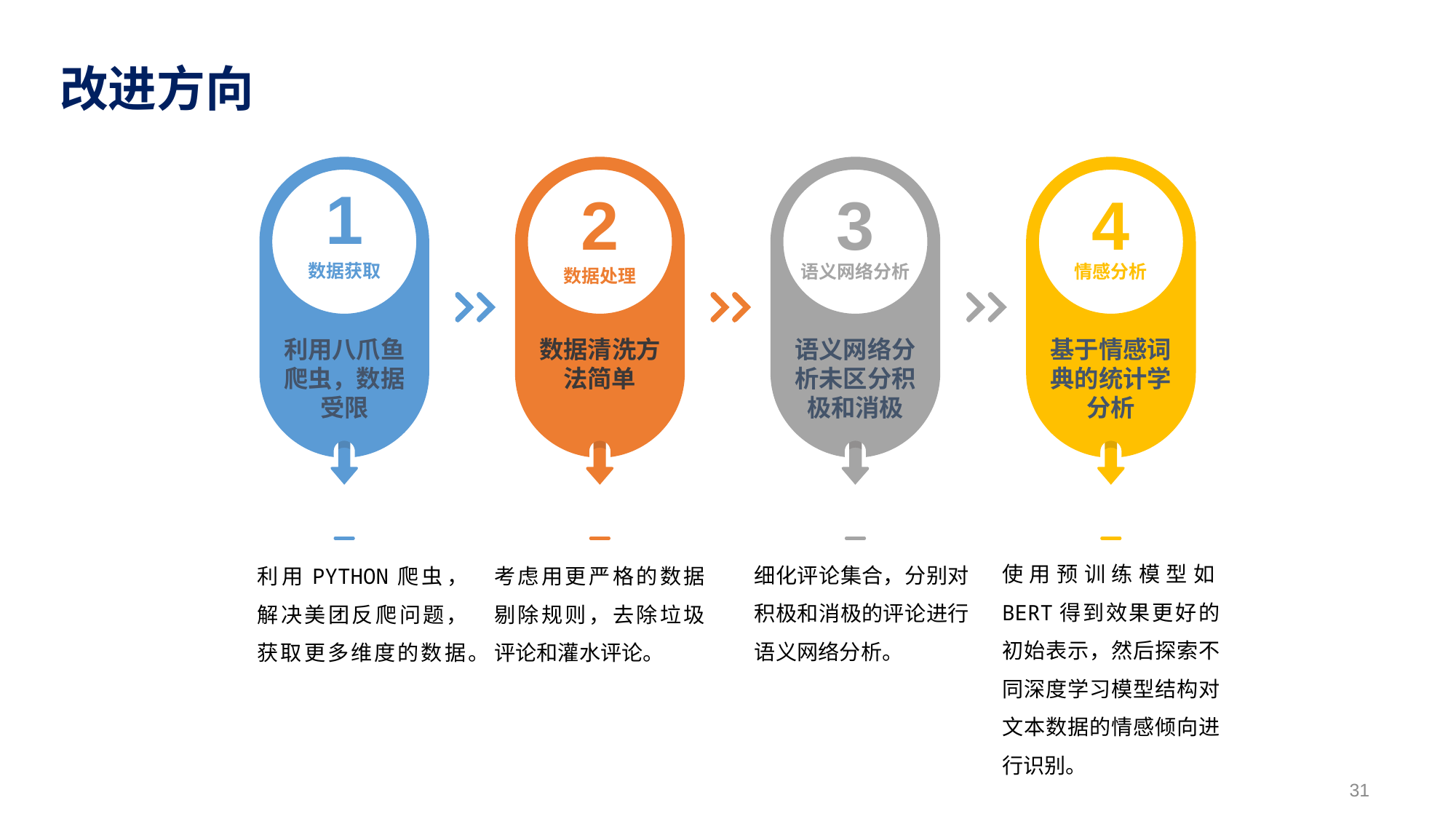

31
改进方向

1
利用八爪鱼爬虫，数据受限
2
数据清洗方法简单
3
语义网络分析
语义网络分析未区分积极和消极
4
情感分析
基于情感词典的统计学分析
数据获取
数据处理

Dummy Title
Dummy Title
Dummy Title
Dummy Title
使用预训练模型如BERT得到效果更好的初始表示，然后探索不同深度学习模型结构对文本数据的情感倾向进行识别。
细化评论集合，分别对积极和消极的评论进行语义网络分析。
利用PYTHON爬虫，解决美团反爬问题，获取更多维度的数据。

考虑用更严格的数据剔除规则，去除垃圾评论和灌水评论。